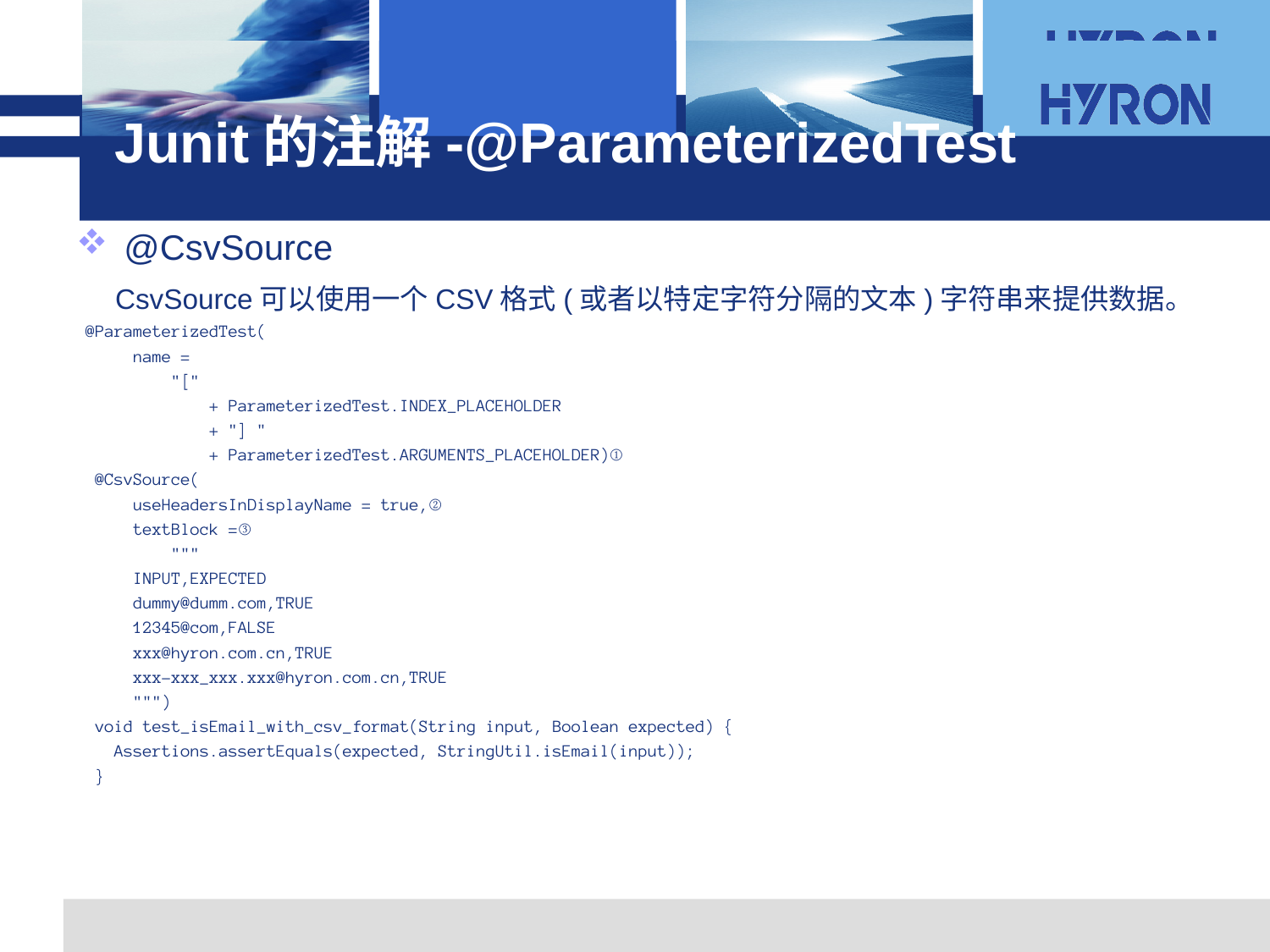

# Junit的注解-@ParameterizedTest
@CsvSource
    CsvSource可以使用一个CSV格式(或者以特定字符分隔的文本)字符串来提供数据。
 @ParameterizedTest(
      name =
          "["
              + ParameterizedTest.INDEX_PLACEHOLDER
              + "] "
              + ParameterizedTest.ARGUMENTS_PLACEHOLDER)①
  @CsvSource(
      useHeadersInDisplayName = true,②
      textBlock =③
          """
      INPUT,EXPECTED
      dummy@dumm.com,TRUE
      12345@com,FALSE
      xxx@hyron.com.cn,TRUE
      xxx-xxx_xxx.xxx@hyron.com.cn,TRUE
      """)
  void test_isEmail_with_csv_format(String input, Boolean expected) {
    Assertions.assertEquals(expected, StringUtil.isEmail(input));
  }